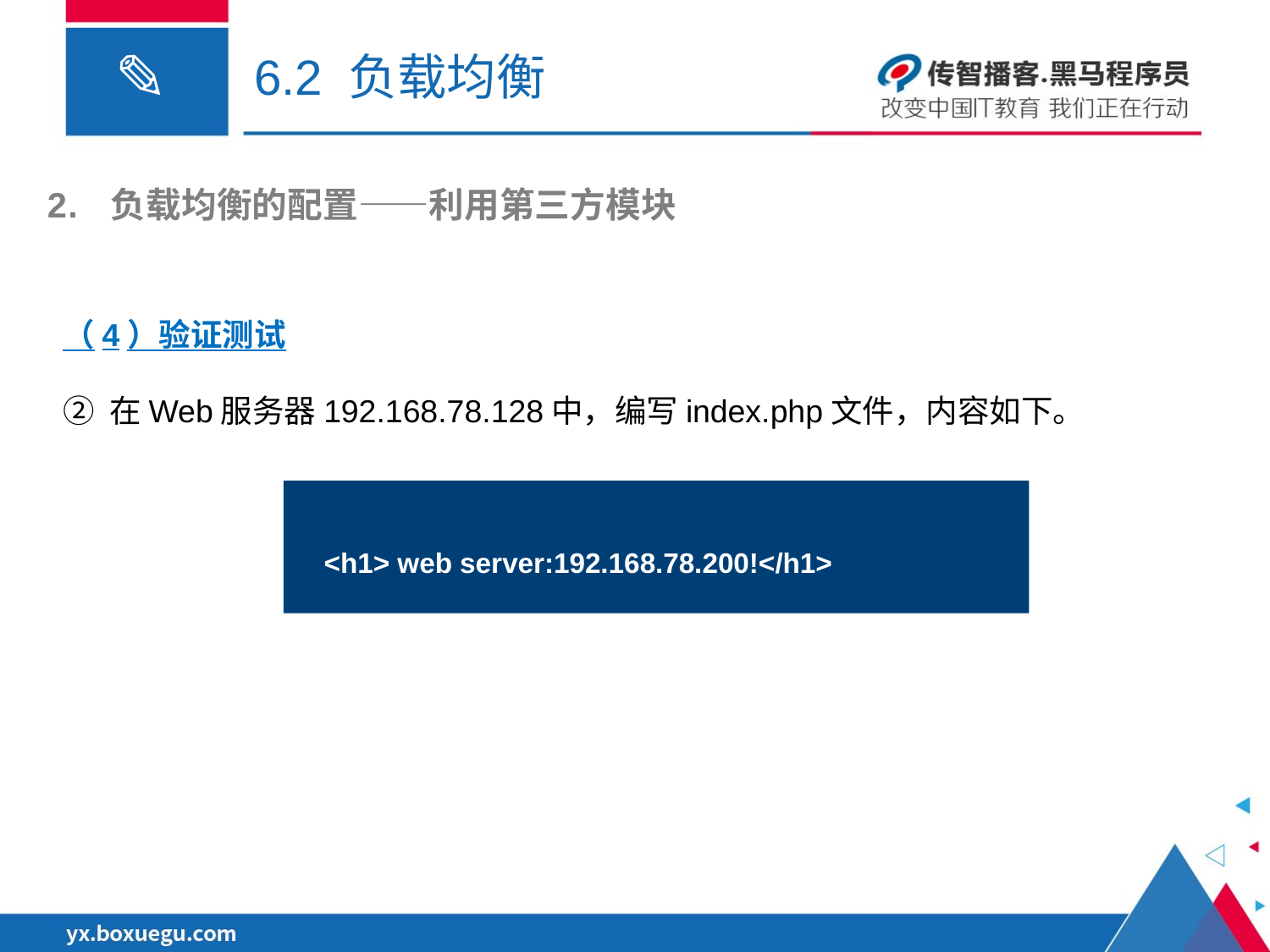

# 6.2 负载均衡
负载均衡的配置——利用第三方模块
（4）验证测试
② 在Web服务器192.168.78.128中，编写index.php文件，内容如下。

<h1> web server:192.168.78.200!</h1>